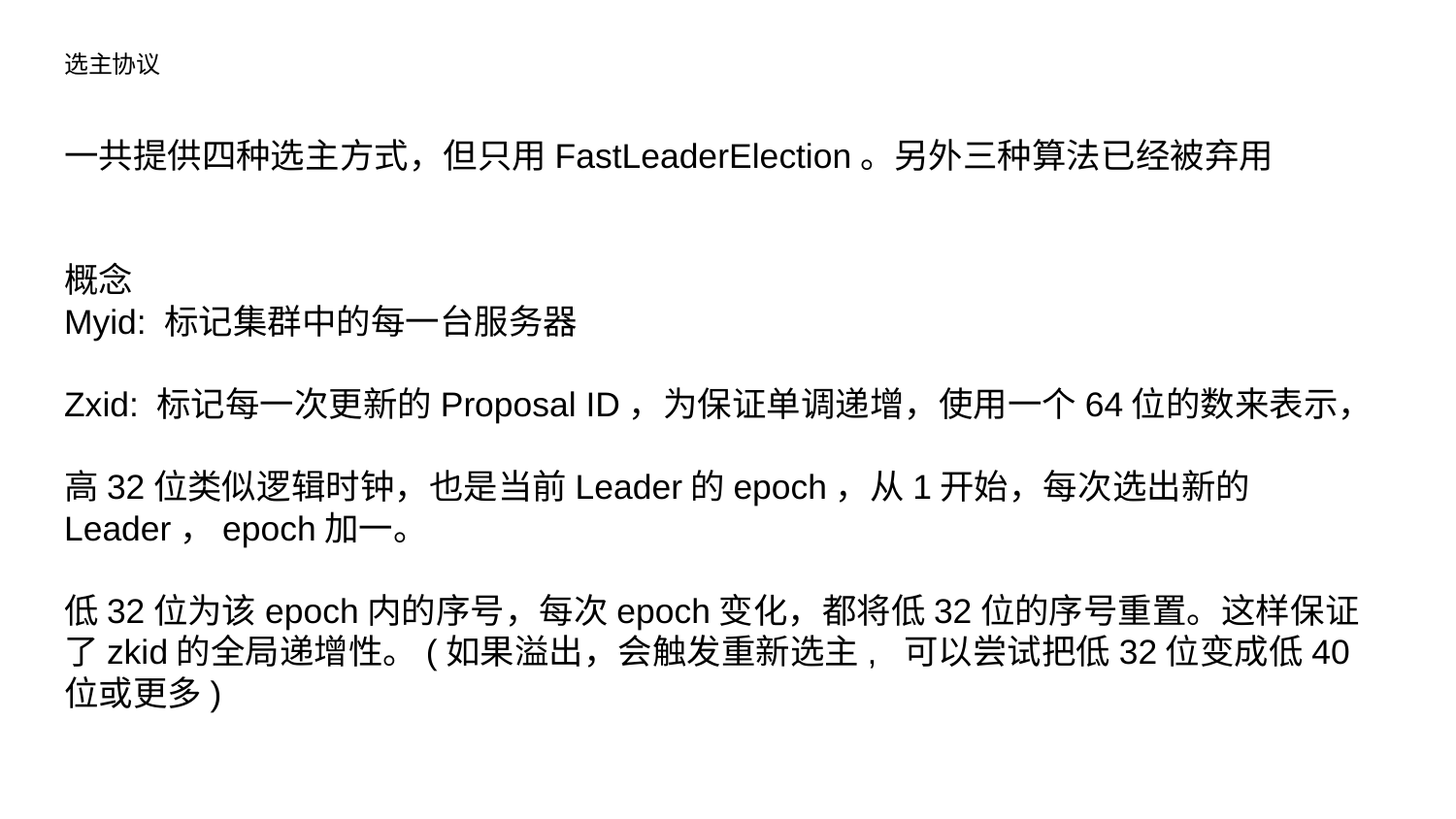

# 选主协议
一共提供四种选主方式，但只用FastLeaderElection。另外三种算法已经被弃用

概念
Myid: 标记集群中的每一台服务器

Zxid: 标记每一次更新的Proposal ID，为保证单调递增，使用一个64位的数来表示，

高32位类似逻辑时钟，也是当前Leader的epoch，从1开始，每次选出新的Leader，epoch加一。

低32位为该epoch内的序号，每次epoch变化，都将低32位的序号重置。这样保证了zkid的全局递增性。(如果溢出，会触发重新选主,  可以尝试把低32位变成低40位或更多)